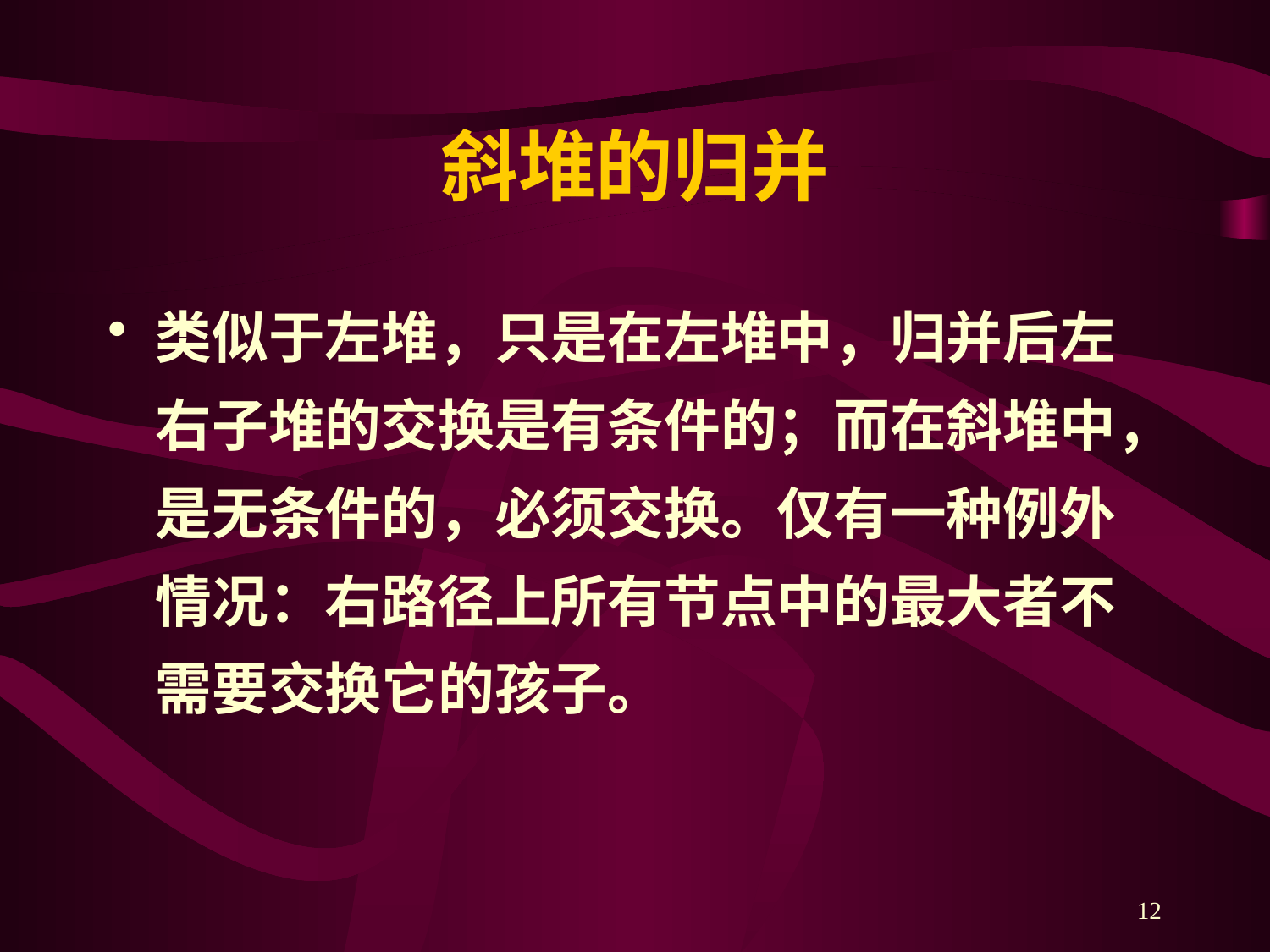

# 斜堆的归并
类似于左堆，只是在左堆中，归并后左右子堆的交换是有条件的；而在斜堆中，是无条件的，必须交换。仅有一种例外情况：右路径上所有节点中的最大者不需要交换它的孩子。
12